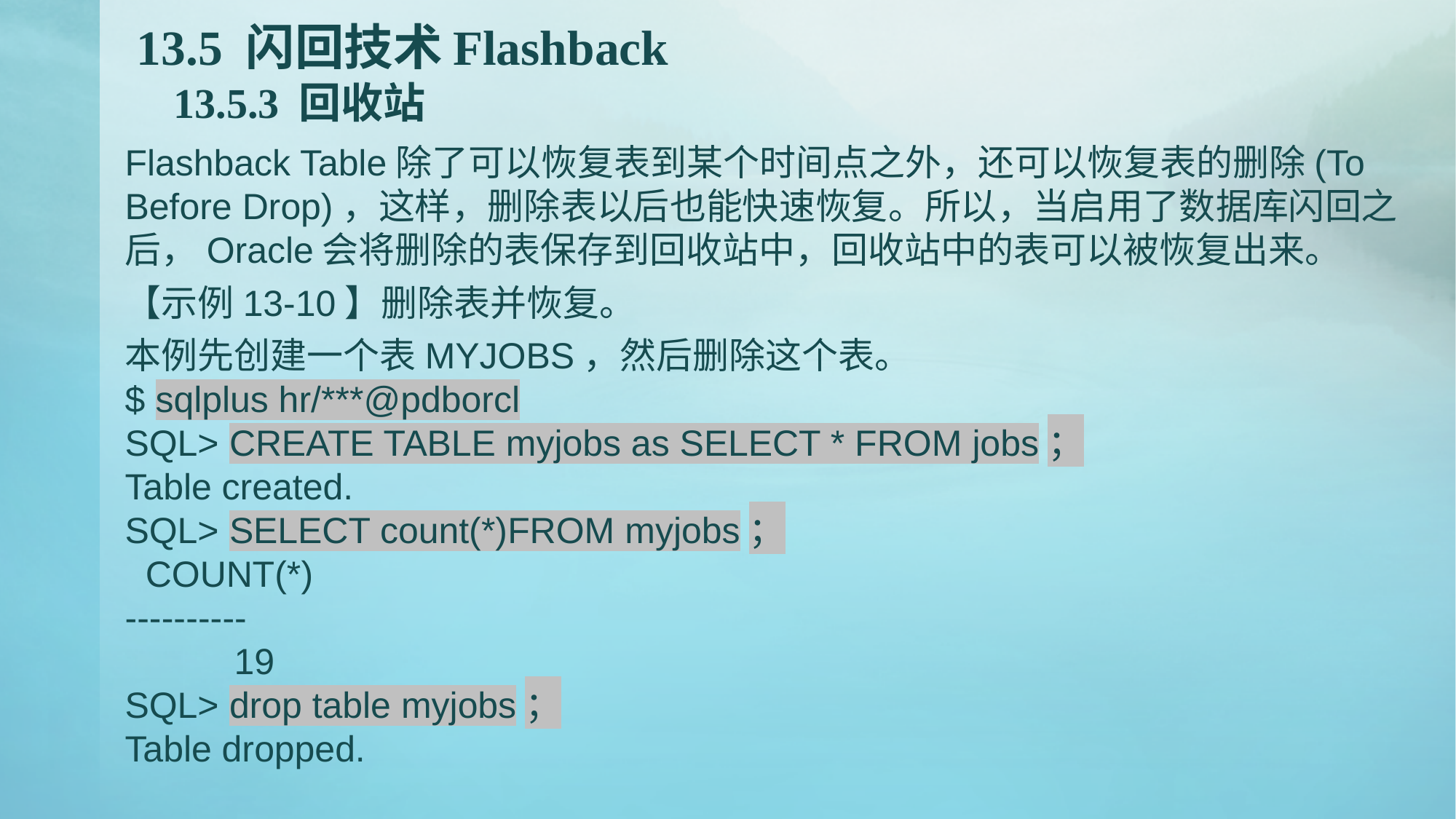

# 13.5 闪回技术Flashback 13.5.3 回收站
Flashback Table除了可以恢复表到某个时间点之外，还可以恢复表的删除(To Before Drop)，这样，删除表以后也能快速恢复。所以，当启用了数据库闪回之后，Oracle会将删除的表保存到回收站中，回收站中的表可以被恢复出来。
【示例13-10】删除表并恢复。
本例先创建一个表MYJOBS，然后删除这个表。
$ sqlplus hr/***@pdborcl
SQL> CREATE TABLE myjobs as SELECT * FROM jobs；
Table created.
SQL> SELECT count(*)FROM myjobs；
  COUNT(*)
----------
	19
SQL> drop table myjobs；
Table dropped.